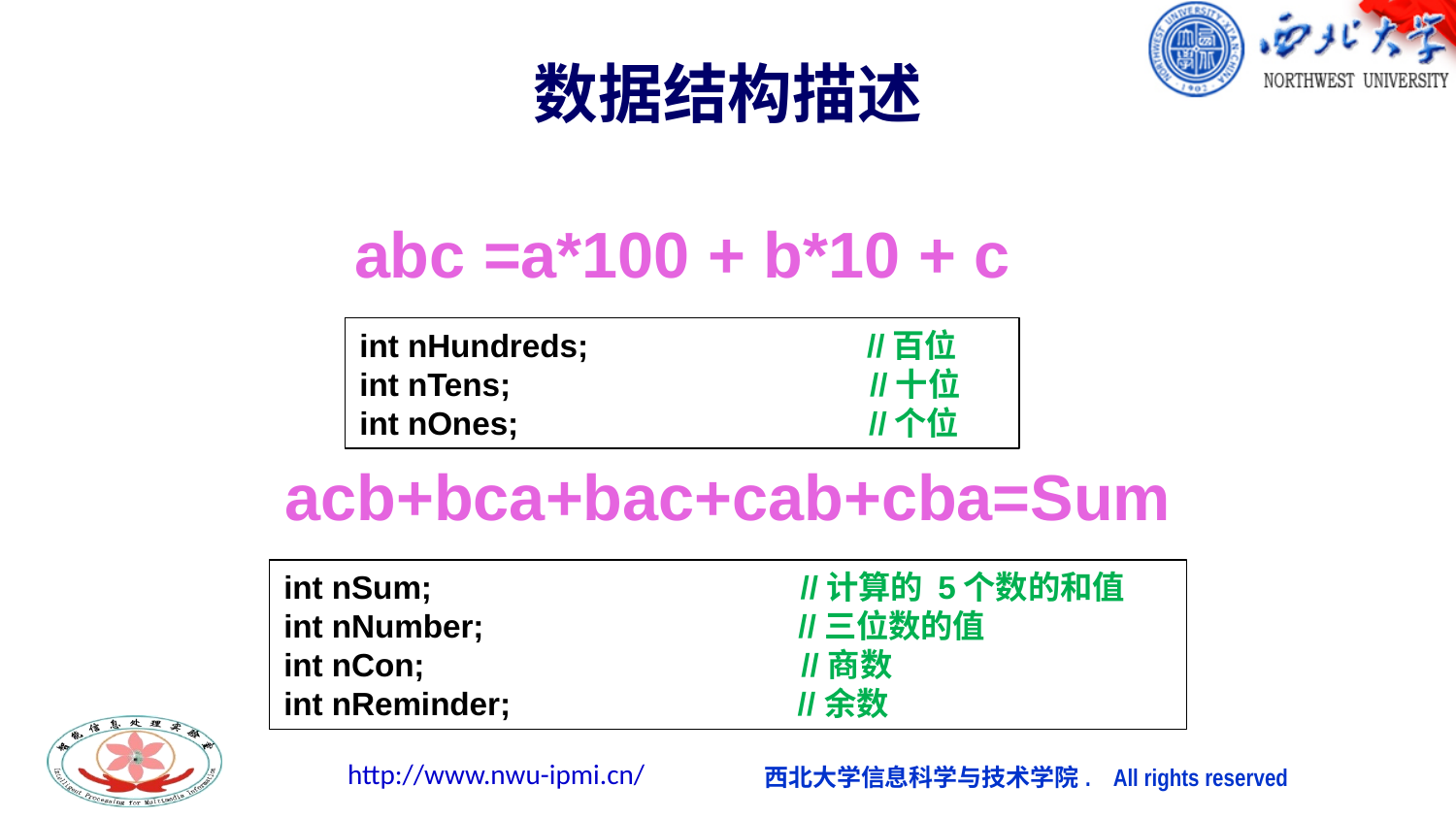

数据结构描述
abc =a*100 + b*10 + c
int nHundreds;                               //百位
int nTens;                                        //十位
int nOnes;                                       //个位
acb+bca+bac+cab+cba=Sum
int nSum;                                         //计算的 5个数的和值
int nNumber;                                   //三位数的值
int nCon;                                          //商数
int nReminder;                                //余数